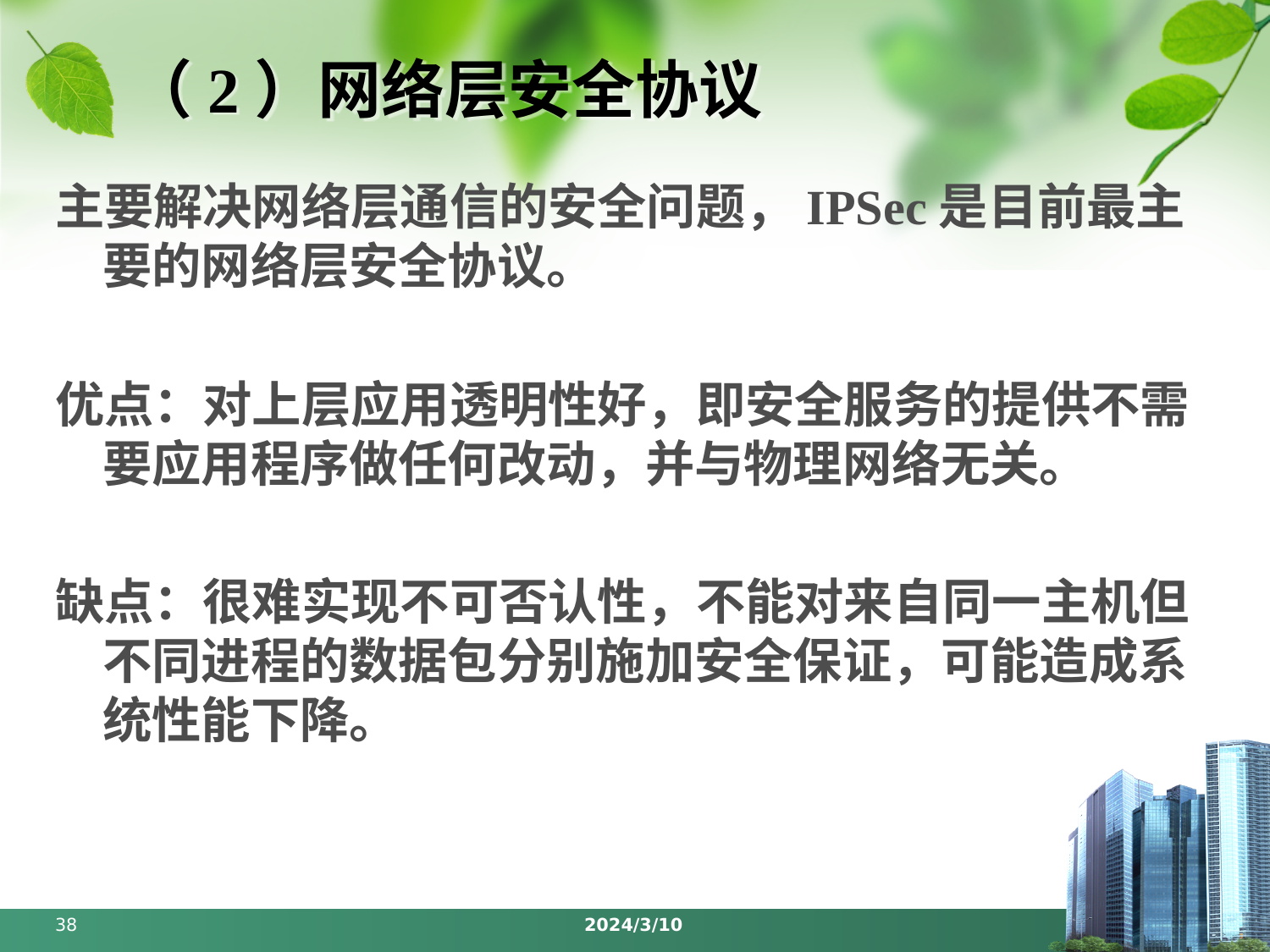

# （2）网络层安全协议
主要解决网络层通信的安全问题，IPSec是目前最主要的网络层安全协议。

优点：对上层应用透明性好，即安全服务的提供不需要应用程序做任何改动，并与物理网络无关。

缺点：很难实现不可否认性，不能对来自同一主机但不同进程的数据包分别施加安全保证，可能造成系统性能下降。
38
2024/3/10